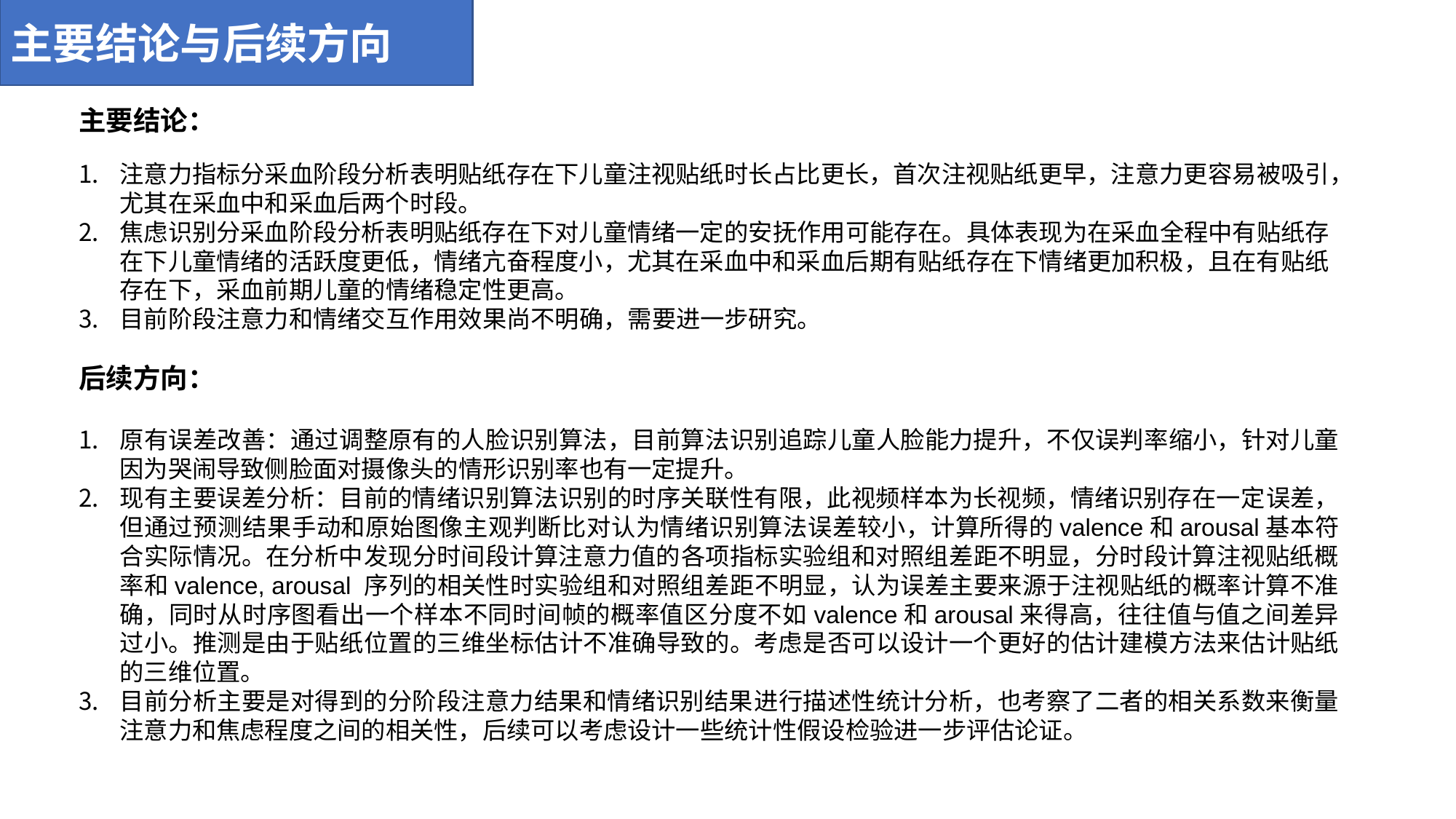

主要结论与后续方向
主要结论：
注意力指标分采血阶段分析表明贴纸存在下儿童注视贴纸时长占比更长，首次注视贴纸更早，注意力更容易被吸引，尤其在采血中和采血后两个时段。
焦虑识别分采血阶段分析表明贴纸存在下对儿童情绪一定的安抚作用可能存在。具体表现为在采血全程中有贴纸存在下儿童情绪的活跃度更低，情绪亢奋程度小，尤其在采血中和采血后期有贴纸存在下情绪更加积极，且在有贴纸存在下，采血前期儿童的情绪稳定性更高。
目前阶段注意力和情绪交互作用效果尚不明确，需要进一步研究。
后续方向：
原有误差改善：通过调整原有的人脸识别算法，目前算法识别追踪儿童人脸能力提升，不仅误判率缩小，针对儿童因为哭闹导致侧脸面对摄像头的情形识别率也有一定提升。
现有主要误差分析：目前的情绪识别算法识别的时序关联性有限，此视频样本为长视频，情绪识别存在一定误差，但通过预测结果手动和原始图像主观判断比对认为情绪识别算法误差较小，计算所得的valence和arousal基本符合实际情况。在分析中发现分时间段计算注意力值的各项指标实验组和对照组差距不明显，分时段计算注视贴纸概率和valence, arousal 序列的相关性时实验组和对照组差距不明显，认为误差主要来源于注视贴纸的概率计算不准确，同时从时序图看出一个样本不同时间帧的概率值区分度不如valence和arousal来得高，往往值与值之间差异过小。推测是由于贴纸位置的三维坐标估计不准确导致的。考虑是否可以设计一个更好的估计建模方法来估计贴纸的三维位置。
目前分析主要是对得到的分阶段注意力结果和情绪识别结果进行描述性统计分析，也考察了二者的相关系数来衡量注意力和焦虑程度之间的相关性，后续可以考虑设计一些统计性假设检验进一步评估论证。